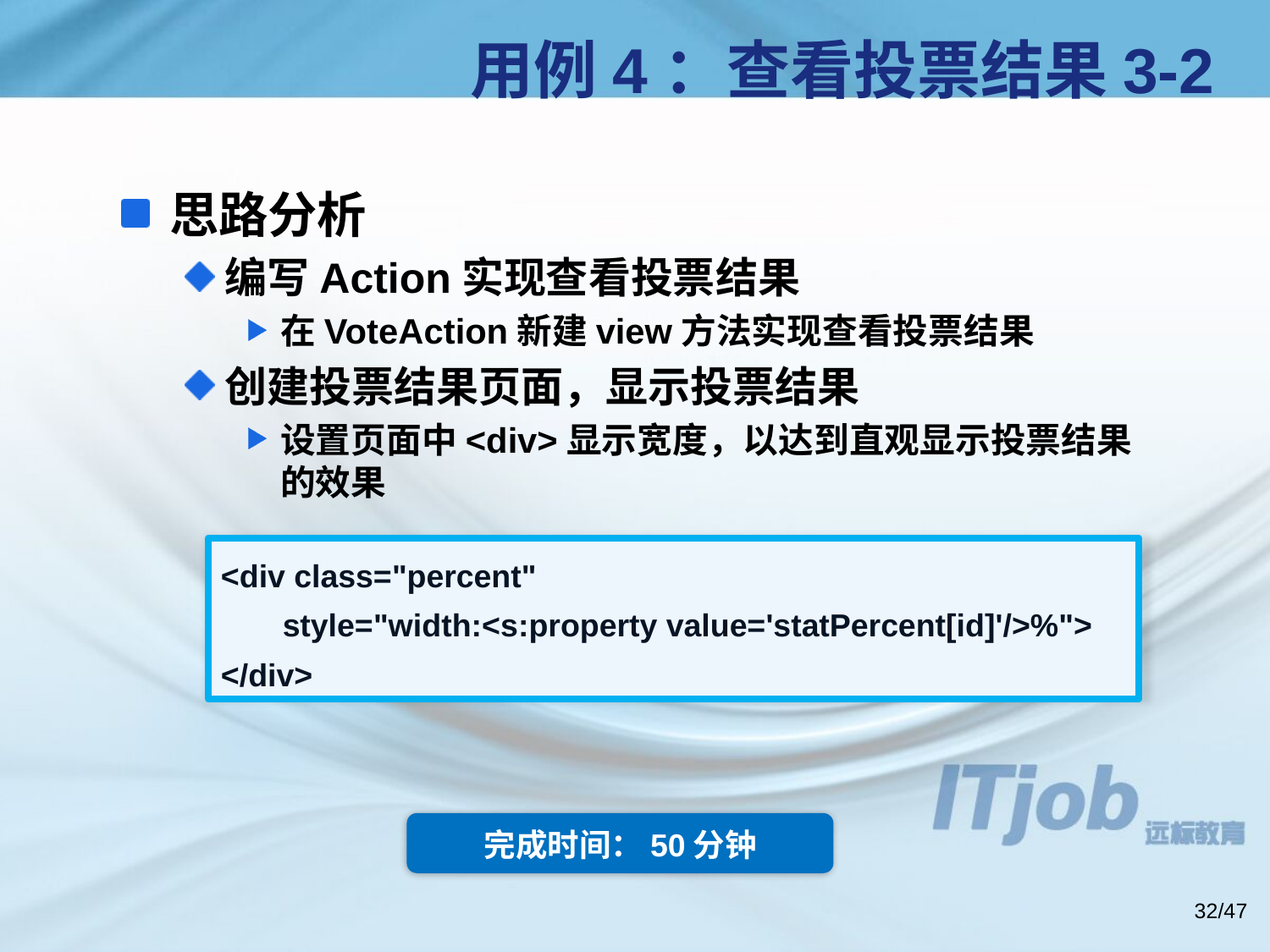

# 用例4：查看投票结果3-2
思路分析
编写Action实现查看投票结果
在VoteAction新建view方法实现查看投票结果
创建投票结果页面，显示投票结果
设置页面中<div>显示宽度，以达到直观显示投票结果的效果
<div class="percent"
	style="width:<s:property value='statPercent[id]'/>%">
</div>

完成时间：50分钟
32/47